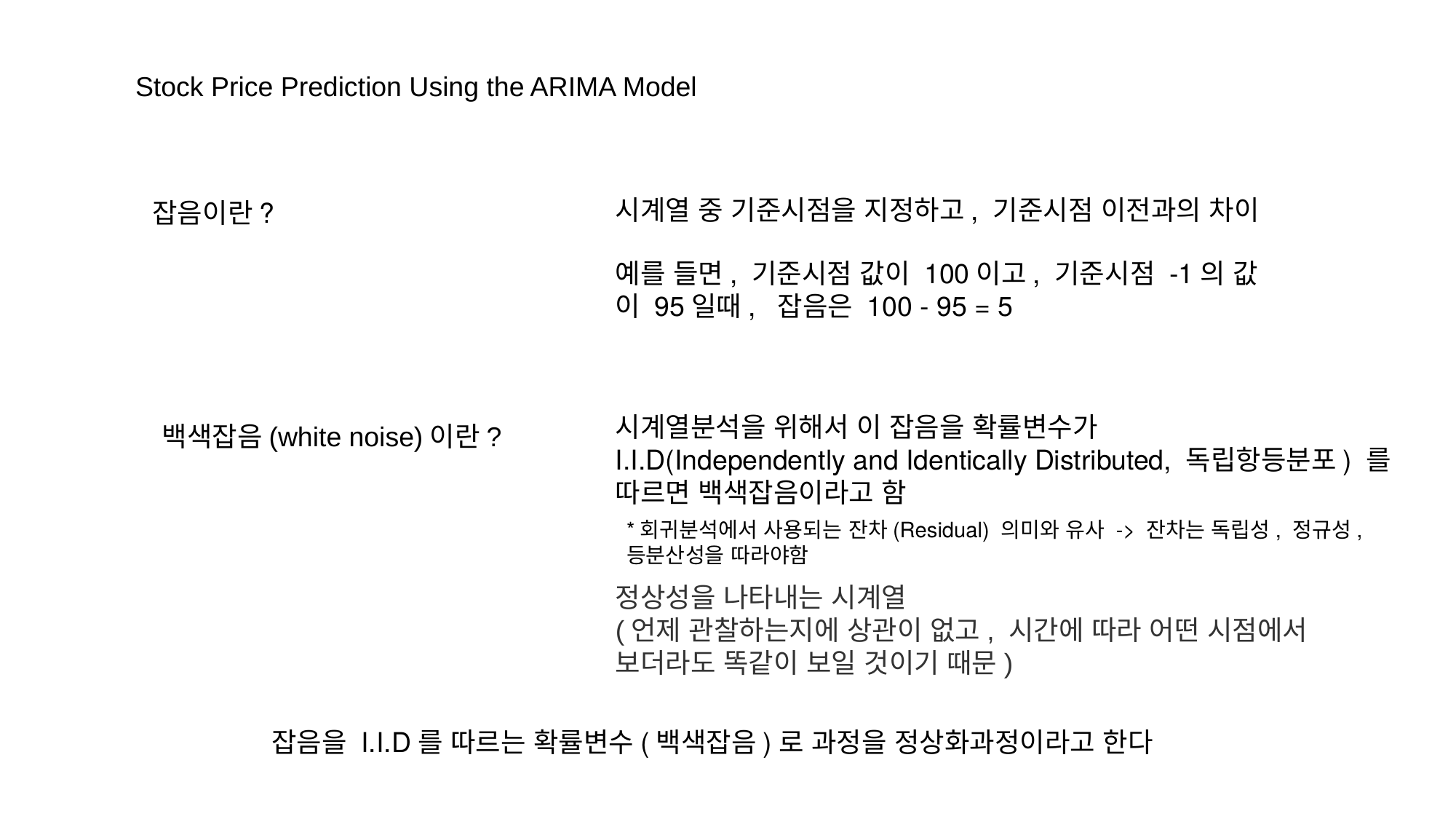

Stock Price Prediction Using the ARIMA Model
시계열 중 기준시점을 지정하고, 기준시점 이전과의 차이
잡음이란?
예를 들면, 기준시점 값이 100이고, 기준시점 -1의 값이 95일때,  잡음은 100 - 95 = 5
시계열분석을 위해서 이 잡음을 확률변수가
I.I.D(Independently and Identically Distributed, 독립항등분포) 를 따르면 백색잡음이라고 함
백색잡음(white noise)이란?
*회귀분석에서 사용되는 잔차(Residual) 의미와 유사 -> 잔차는 독립성, 정규성, 등분산성을 따라야함
정상성을 나타내는 시계열
(언제 관찰하는지에 상관이 없고, 시간에 따라 어떤 시점에서 보더라도 똑같이 보일 것이기 때문)
잡음을 I.I.D를 따르는 확률변수(백색잡음)로 과정을 정상화과정이라고 한다